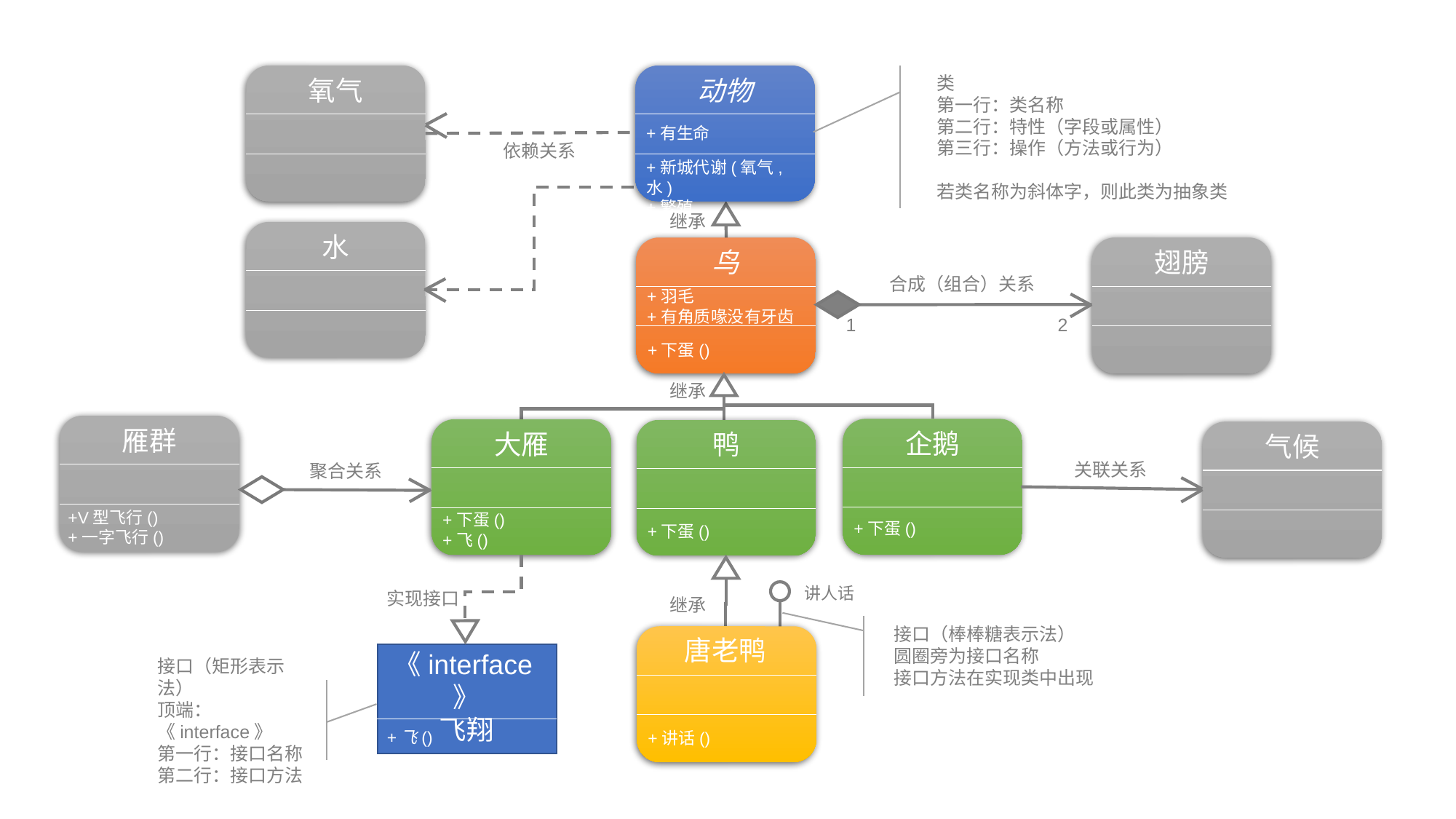

氧气

动物
+有生命
+新城代谢(氧气,水)
+繁殖
类
第一行：类名称
第二行：特性（字段或属性）
第三行：操作（方法或行为）

若类名称为斜体字，则此类为抽象类
依赖关系

继承

水

鸟

翅膀
合成（组合）关系

+羽毛
+有角质喙没有牙齿
1
2
+下蛋()
继承

雁群

企鹅

大雁

鸭

气候
关联关系
聚合关系

+V型飞行()
+一字飞行()
+下蛋()
+飞()
+下蛋()
+下蛋()

讲人话
实现接口

继承
接口（棒棒糖表示法）
圆圈旁为接口名称
接口方法在实现类中出现

唐老鸭
《interface》
飞翔

+飞()
接口（矩形表示法）
顶端：《interface》
第一行：接口名称
第二行：接口方法
+讲话()